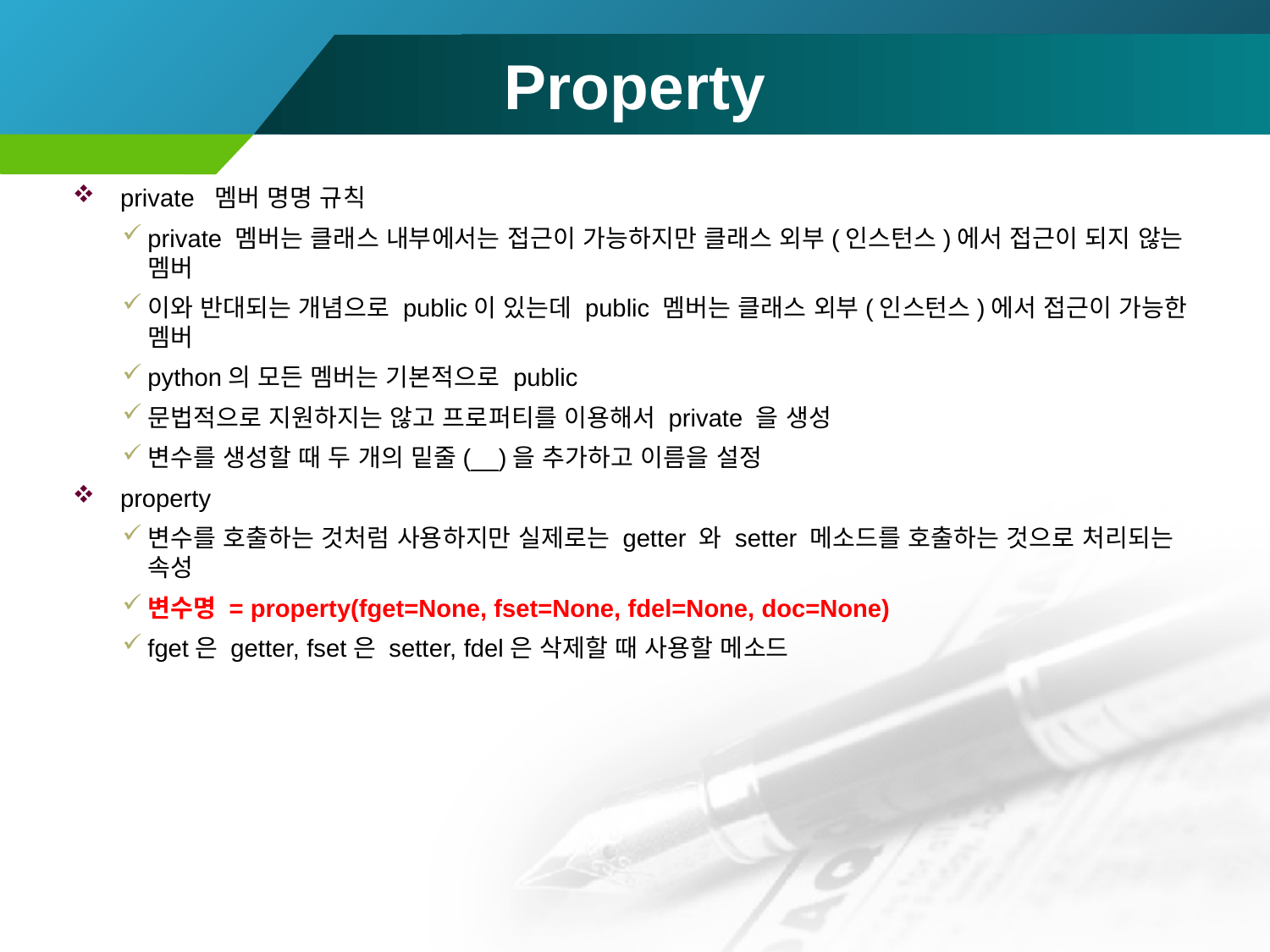

# Property
private  멤버 명명 규칙
private 멤버는 클래스 내부에서는 접근이 가능하지만 클래스 외부(인스턴스)에서 접근이 되지 않는 멤버
이와 반대되는 개념으로 public이 있는데 public 멤버는 클래스 외부(인스턴스)에서 접근이 가능한 멤버
python의 모든 멤버는 기본적으로 public
문법적으로 지원하지는 않고 프로퍼티를 이용해서 private 을 생성
변수를 생성할 때 두 개의 밑줄(__)을 추가하고 이름을 설정
property
변수를 호출하는 것처럼 사용하지만 실제로는 getter 와 setter 메소드를 호출하는 것으로 처리되는 속성
변수명 = property(fget=None, fset=None, fdel=None, doc=None)
fget은 getter, fset은 setter, fdel은 삭제할 때 사용할 메소드